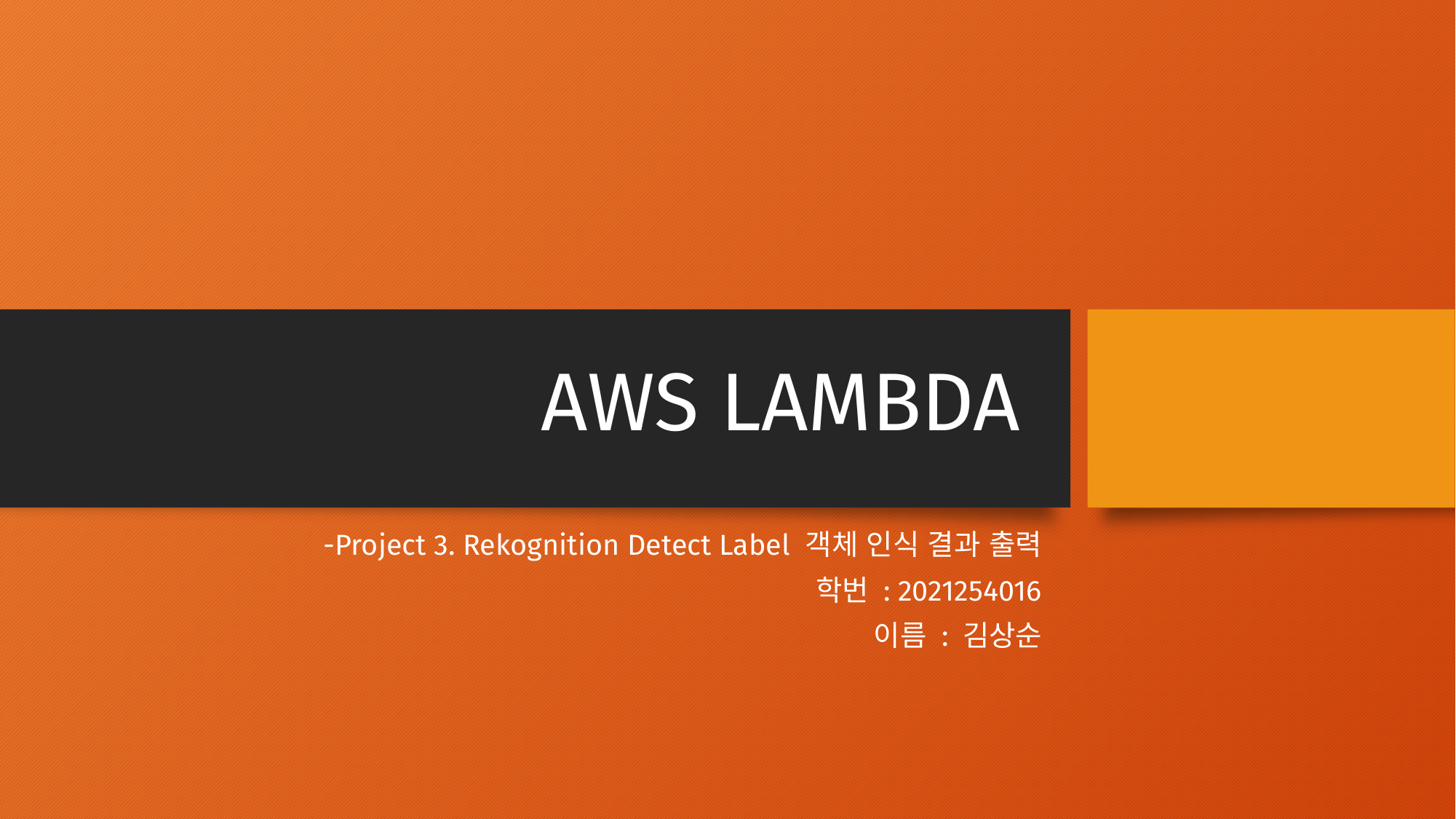

# AWS LAMBDA
-Project 3. Rekognition Detect Label 객체 인식 결과 출력
학번 : 2021254016
이름 : 김상순